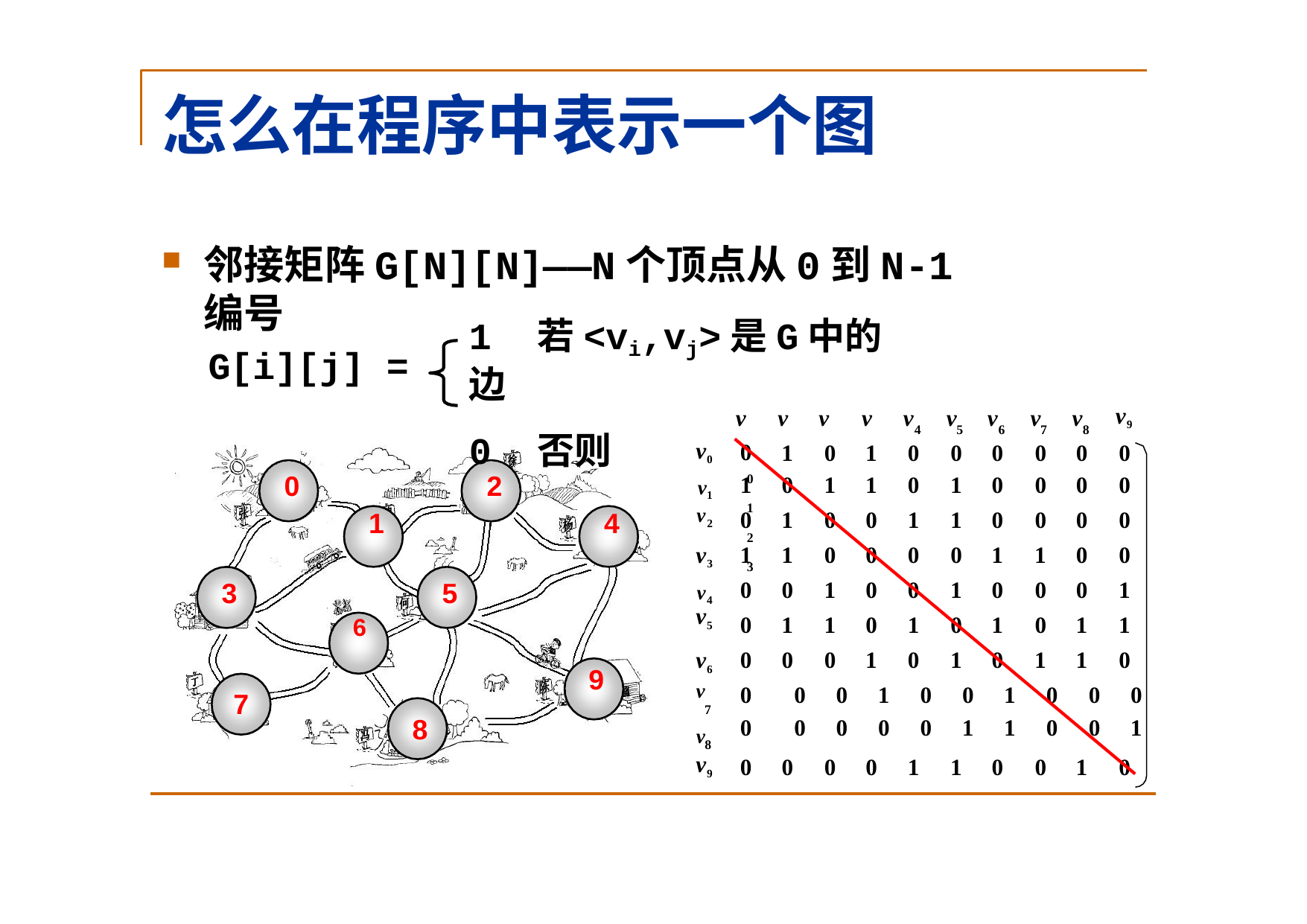

# 怎么在程序中表示一个图
邻接矩阵G[N][N]——N个顶点从0到N-1编号
1	若<vi,vj>是G中的边
0	否则
0	1	2	3
G[i][j] =

|  | v | v | v | v | v | v | v | v | v | v9 |
| --- | --- | --- | --- | --- | --- | --- | --- | --- | --- | --- |
| v0 | 0 | 1 | 0 | 1 | 0 | 0 | 0 | 0 | 0 | 0 |
| 0 2 v1 | 1 | 0 | 1 | 1 | 0 | 1 | 0 | 0 | 0 | 0 |
| 1 4 v2 | 0 | 1 | 0 | 0 | 1 | 1 | 0 | 0 | 0 | 0 |
| v3 | 1 | 1 | 0 | 0 | 0 | 0 | 1 | 1 | 0 | 0 |
| 3 5 v4 | 0 | 0 | 1 | 0 | 0 | 1 | 0 | 0 | 0 | 1 |
| 6 v5 | 0 | 1 | 1 | 0 | 1 | 0 | 1 | 0 | 1 | 1 |
| v6 | 0 | 0 | 0 | 1 | 0 | 1 | 0 | 1 | 1 | 0 |
| 9 v 8 v | 0 0 0 1 0 0 1 0 0 0 0 0 0 0 0 1 1 0 0 1 |  |  |  |  |  |  |  |  |  |
| v9 | 0 | 0 | 0 | 0 | 1 | 1 | 0 | 0 | 1 | 0 |
4
5
6
7
8

7

7
8